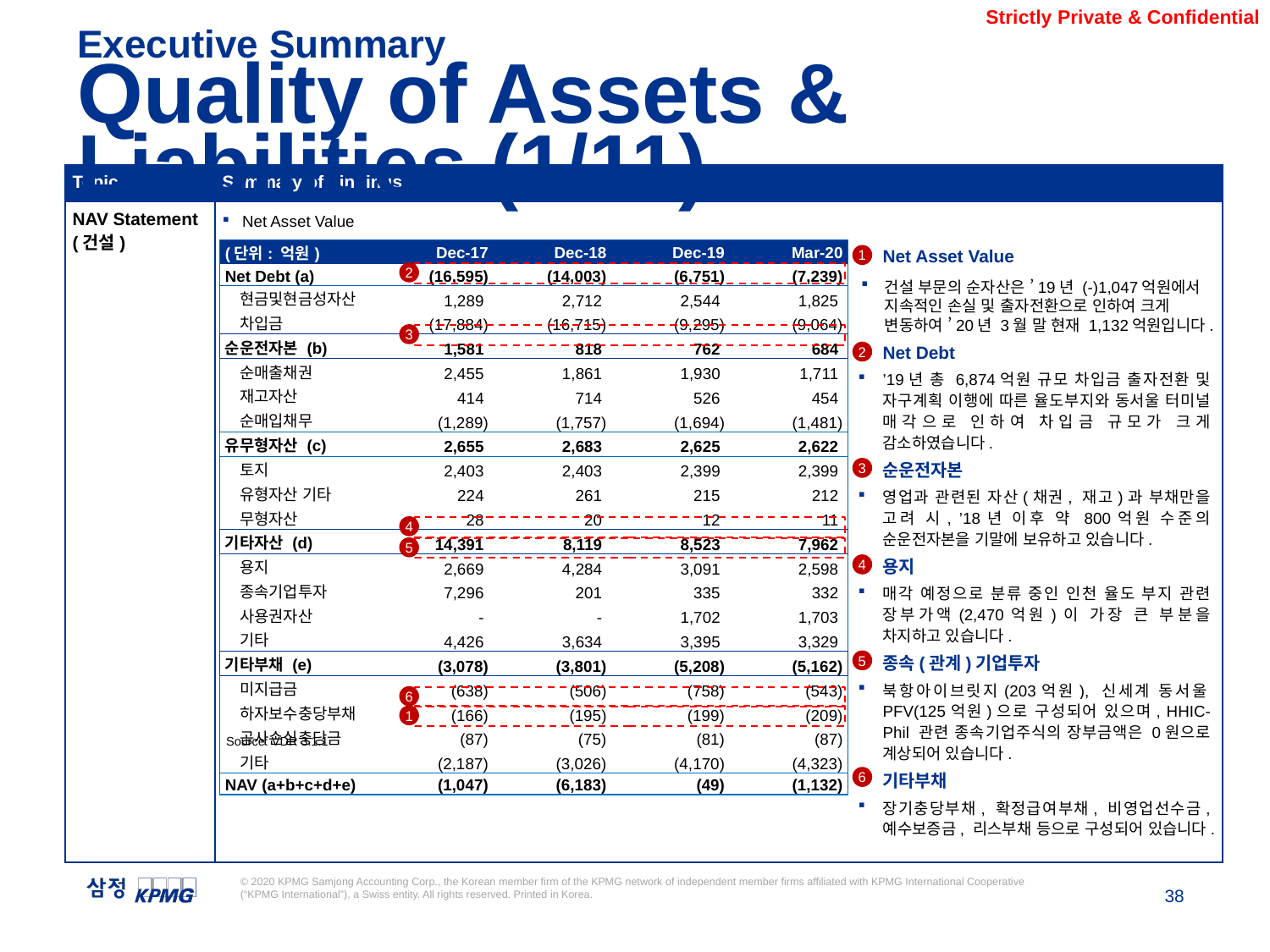

Executive Summary
Quality of Assets & Liabilities (1/11)
| Topic | Summary of Findings |
| --- | --- |
| NAV Statement (건설) | Net Asset Value |
Net Asset Value
건설 부문의 순자산은 ’19년 (-)1,047억원에서 지속적인 손실 및 출자전환으로 인하여 크게 변동하여 ’20년 3월 말 현재 1,132억원입니다.
Net Debt
’19년 총 6,874억원 규모 차입금 출자전환 및 자구계획 이행에 따른 율도부지와 동서울 터미널 매각으로 인하여 차입금 규모가 크게 감소하였습니다.
순운전자본
영업과 관련된 자산(채권, 재고)과 부채만을 고려 시, ’18년 이후 약 800억원 수준의 순운전자본을 기말에 보유하고 있습니다.
용지
매각 예정으로 분류 중인 인천 율도 부지 관련 장부가액(2,470억원)이 가장 큰 부분을 차지하고 있습니다.
종속(관계)기업투자
북항아이브릿지(203억원), 신세계 동서울PFV(125억원)으로 구성되어 있으며, HHIC-Phil 관련 종속기업주식의 장부금액은 0원으로 계상되어 있습니다.
기타부채
장기충당부채, 확정급여부채, 비영업선수금, 예수보증금, 리스부채 등으로 구성되어 있습니다.
| (단위: 억원) | Dec-17 | Dec-18 | Dec-19 | Mar-20 |
| --- | --- | --- | --- | --- |
| Net Debt (a) | (16,595) | (14,003) | (6,751) | (7,239) |
| 현금및현금성자산 | 1,289 | 2,712 | 2,544 | 1,825 |
| 차입금 | (17,884) | (16,715) | (9,295) | (9,064) |
| 순운전자본 (b) | 1,581 | 818 | 762 | 684 |
| 순매출채권 | 2,455 | 1,861 | 1,930 | 1,711 |
| 재고자산 | 414 | 714 | 526 | 454 |
| 순매입채무 | (1,289) | (1,757) | (1,694) | (1,481) |
| 유무형자산 (c) | 2,655 | 2,683 | 2,625 | 2,622 |
| 토지 | 2,403 | 2,403 | 2,399 | 2,399 |
| 유형자산 기타 | 224 | 261 | 215 | 212 |
| 무형자산 | 28 | 20 | 12 | 11 |
| 기타자산 (d) | 14,391 | 8,119 | 8,523 | 7,962 |
| 용지 | 2,669 | 4,284 | 3,091 | 2,598 |
| 종속기업투자 | 7,296 | 201 | 335 | 332 |
| 사용권자산 | - | - | 1,702 | 1,703 |
| 기타 | 4,426 | 3,634 | 3,395 | 3,329 |
| 기타부채 (e) | (3,078) | (3,801) | (5,208) | (5,162) |
| 미지급금 | (638) | (506) | (758) | (543) |
| 하자보수충당부채 | (166) | (195) | (199) | (209) |
| 공사손실충당금 | (87) | (75) | (81) | (87) |
| 기타 | (2,187) | (3,026) | (4,170) | (4,323) |
| NAV (a+b+c+d+e) | (1,047) | (6,183) | (49) | (1,132) |
1
2

3

2
3
4

5

4
5
6

1

Source: VDR 3.1.1
6